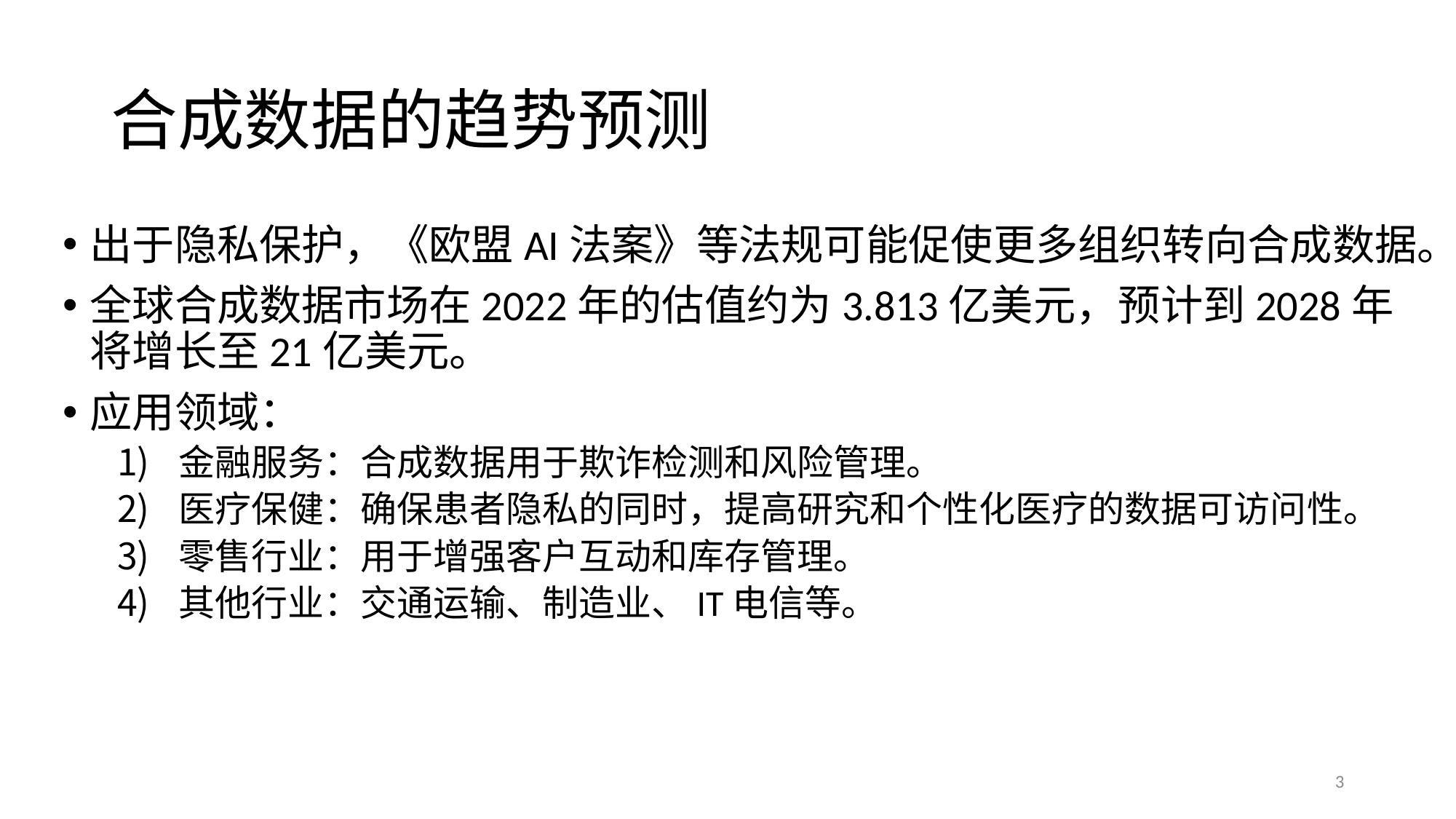

# 合成数据的趋势预测
出于隐私保护，《欧盟AI法案》等法规可能促使更多组织转向合成数据。
全球合成数据市场在2022年的估值约为3.813亿美元，预计到2028年将增长至21亿美元。
应用领域：
金融服务：合成数据用于欺诈检测和风险管理。
医疗保健：确保患者隐私的同时，提高研究和个性化医疗的数据可访问性。
零售行业：用于增强客户互动和库存管理。
其他行业：交通运输、制造业、IT电信等。
3